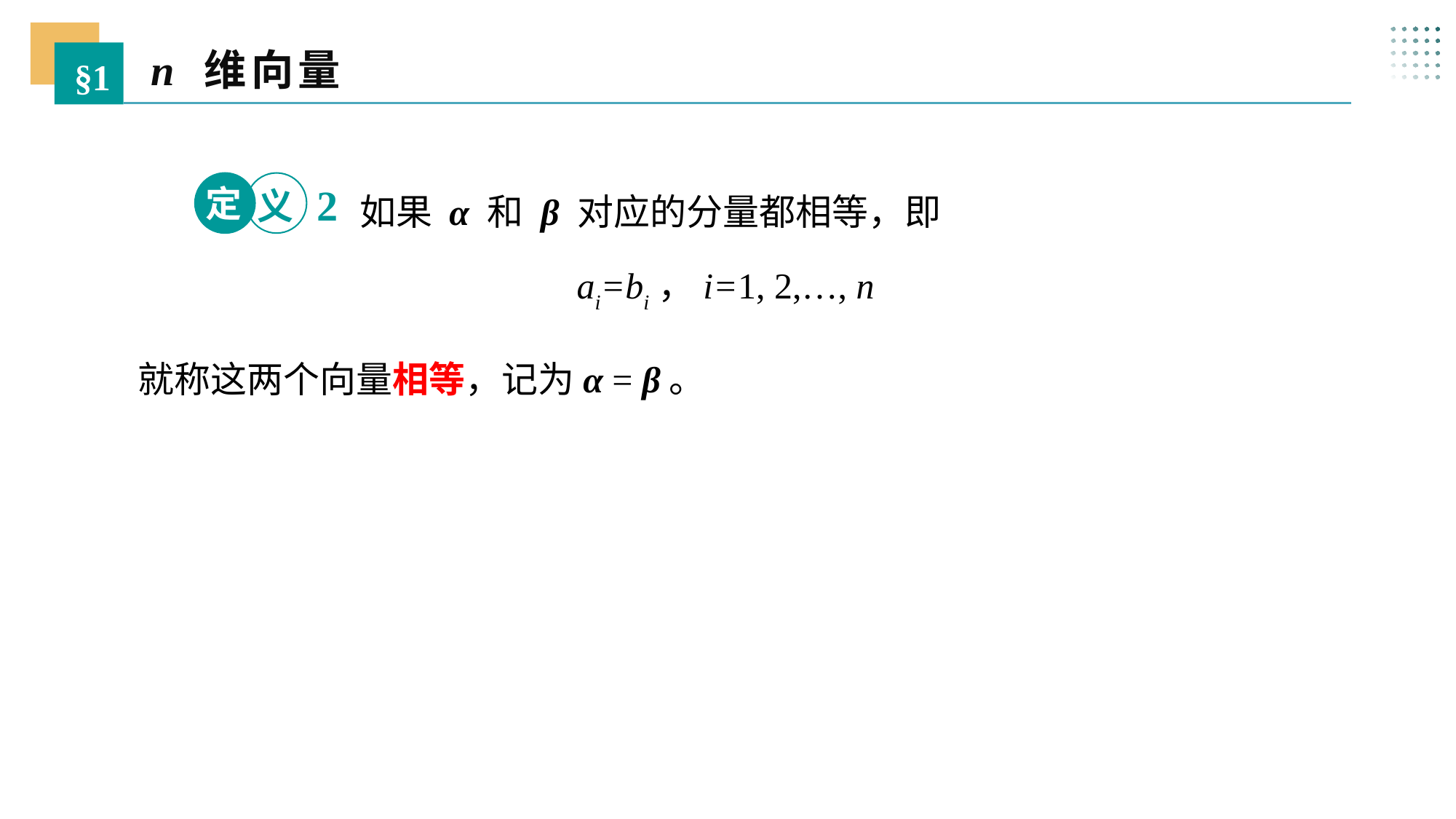

n 维向量
§1
                            如果 α 和 β 对应的分量都相等，即

定

2
义
ai=bi，i=1, 2,…, n
就称这两个向量相等，记为α = β。